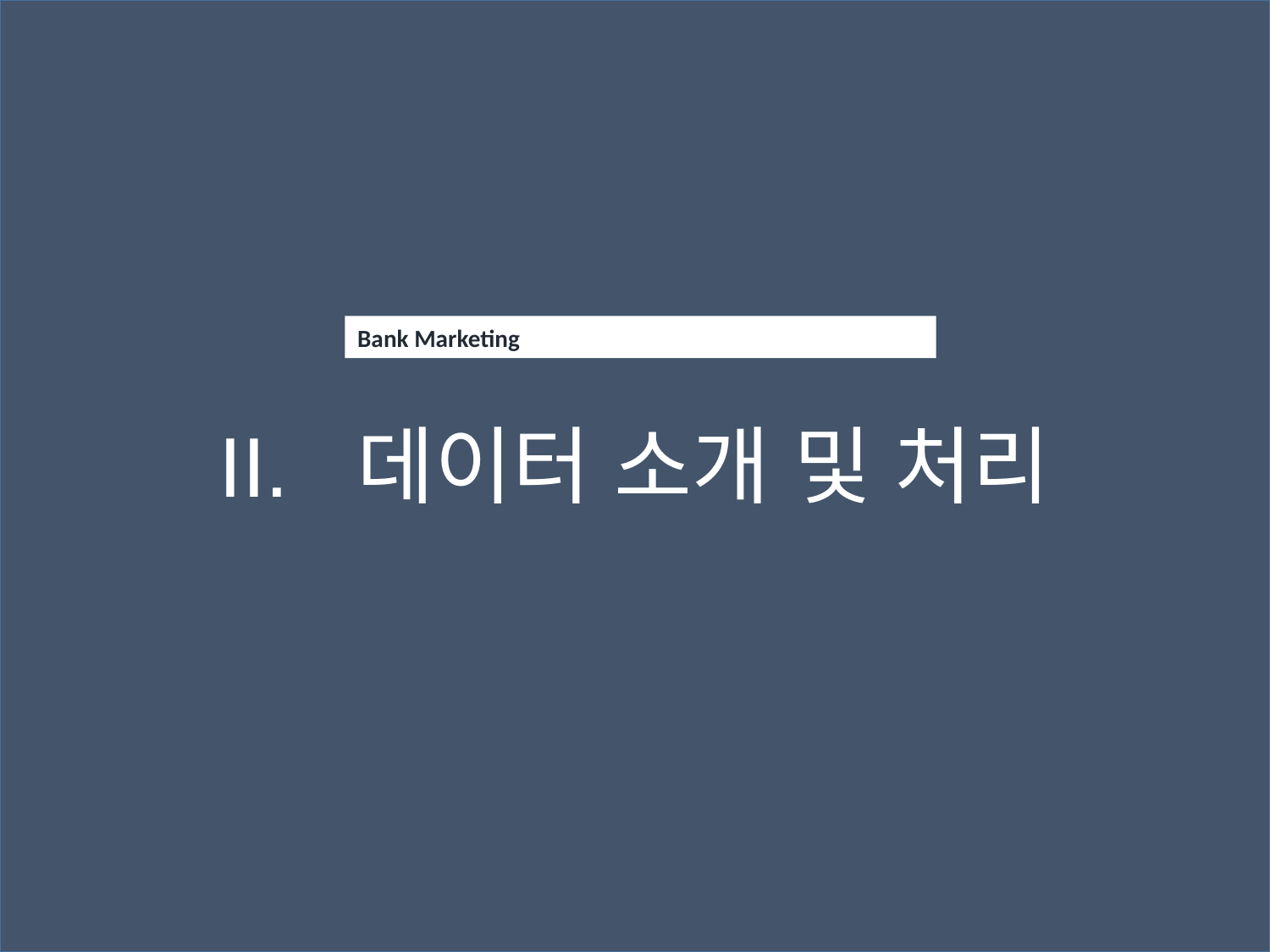

Bank Marketing
II.  데이터 소개 및 처리